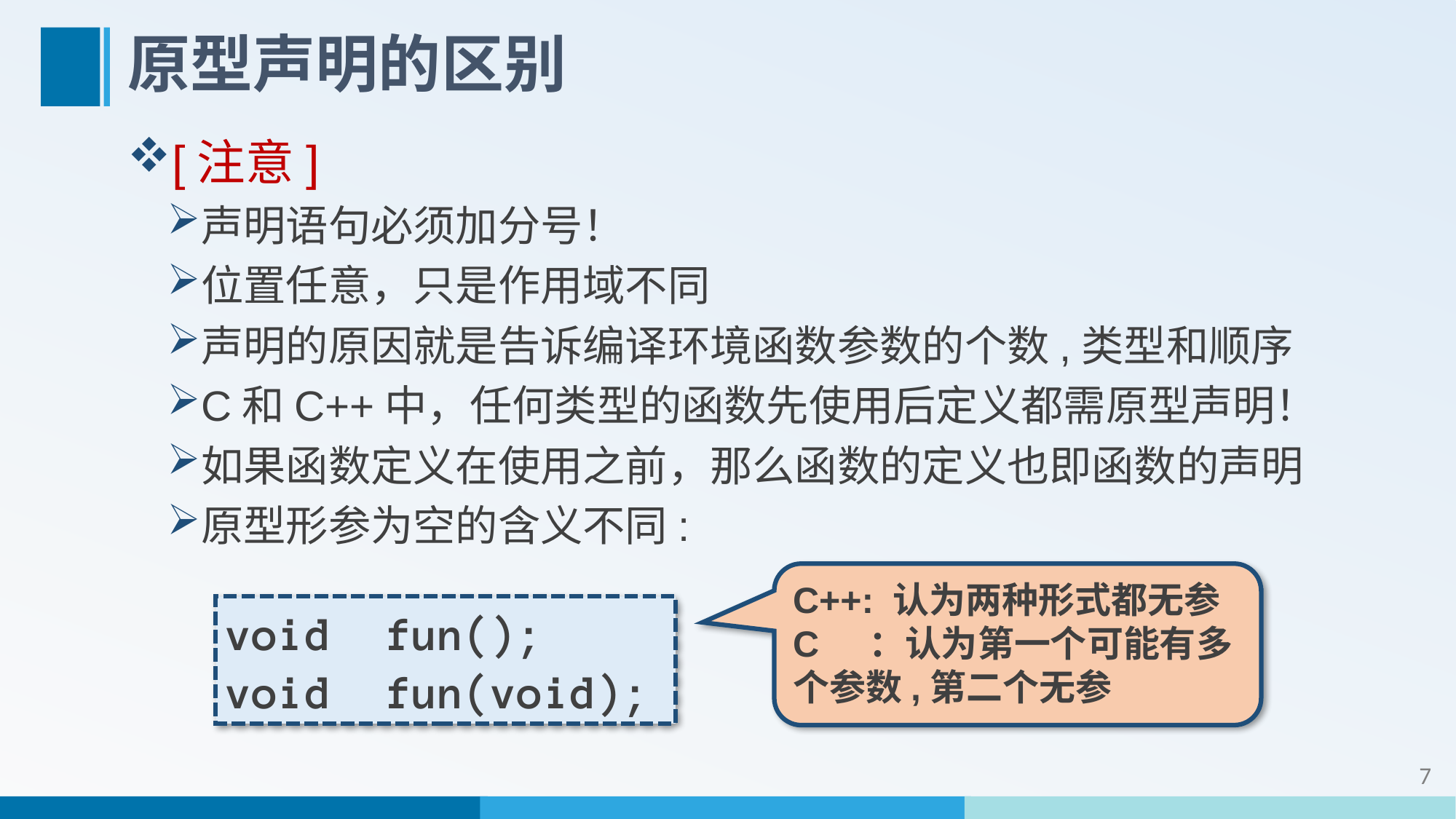

# 原型声明的区别
[注意]
声明语句必须加分号！
位置任意，只是作用域不同
声明的原因就是告诉编译环境函数参数的个数,类型和顺序
C和C++中，任何类型的函数先使用后定义都需原型声明！
如果函数定义在使用之前，那么函数的定义也即函数的声明
原型形参为空的含义不同:
C++: 认为两种形式都无参
C    ：认为第一个可能有多个参数,第二个无参
void  fun();
void  fun(void);